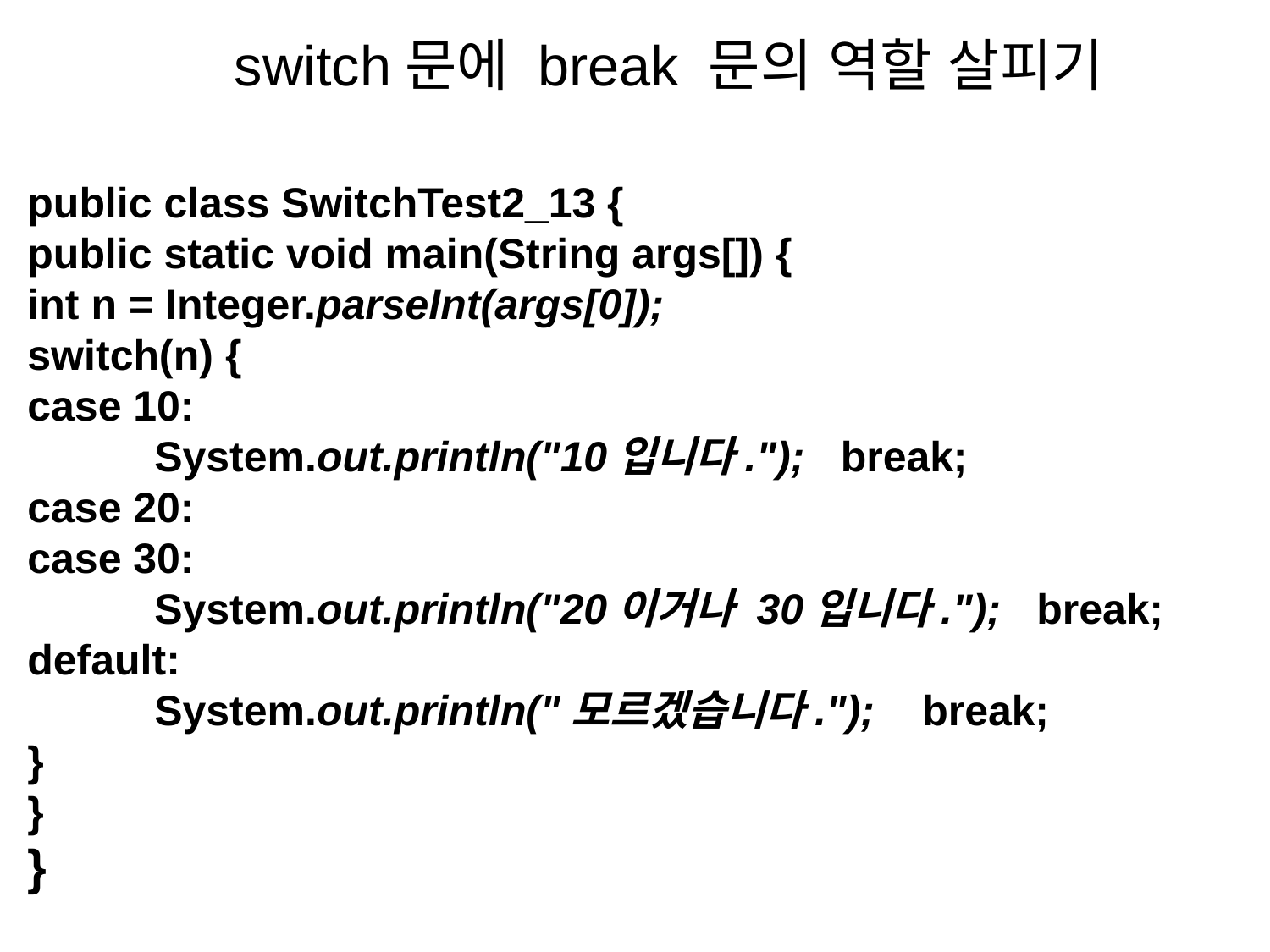

# switch문에 break 문의 역할 살피기
public class SwitchTest2_13 {
public static void main(String args[]) {
int n = Integer.parseInt(args[0]);
switch(n) {
case 10:
	System.out.println("10입니다.");   break;
case 20:
case 30:
	System.out.println("20이거나 30입니다.");   break;
default:
	System.out.println("모르겠습니다.");    break;
}
}
}